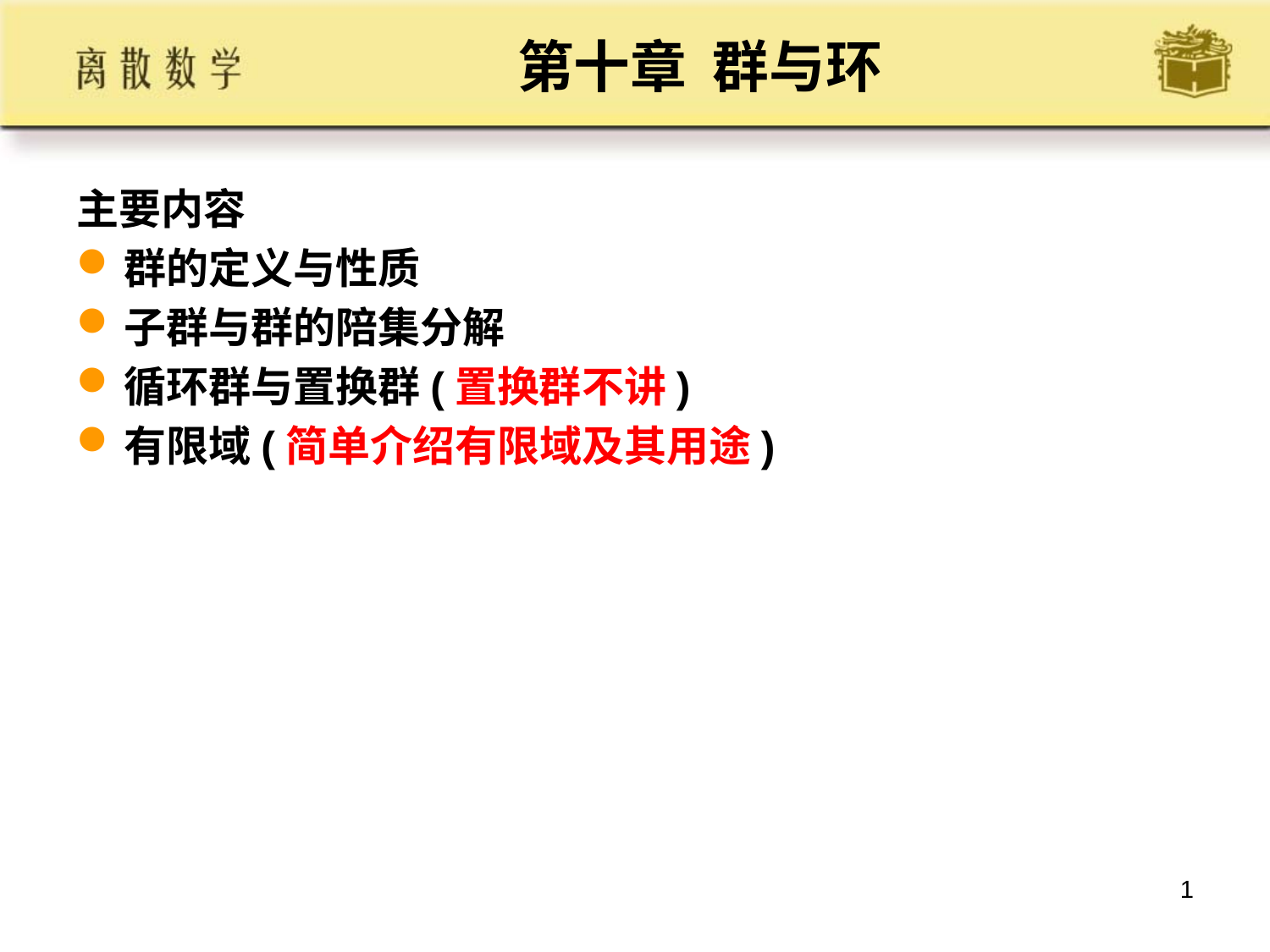

# 第十章  群与环
主要内容
群的定义与性质
子群与群的陪集分解
循环群与置换群(置换群不讲)
有限域(简单介绍有限域及其用途)
1